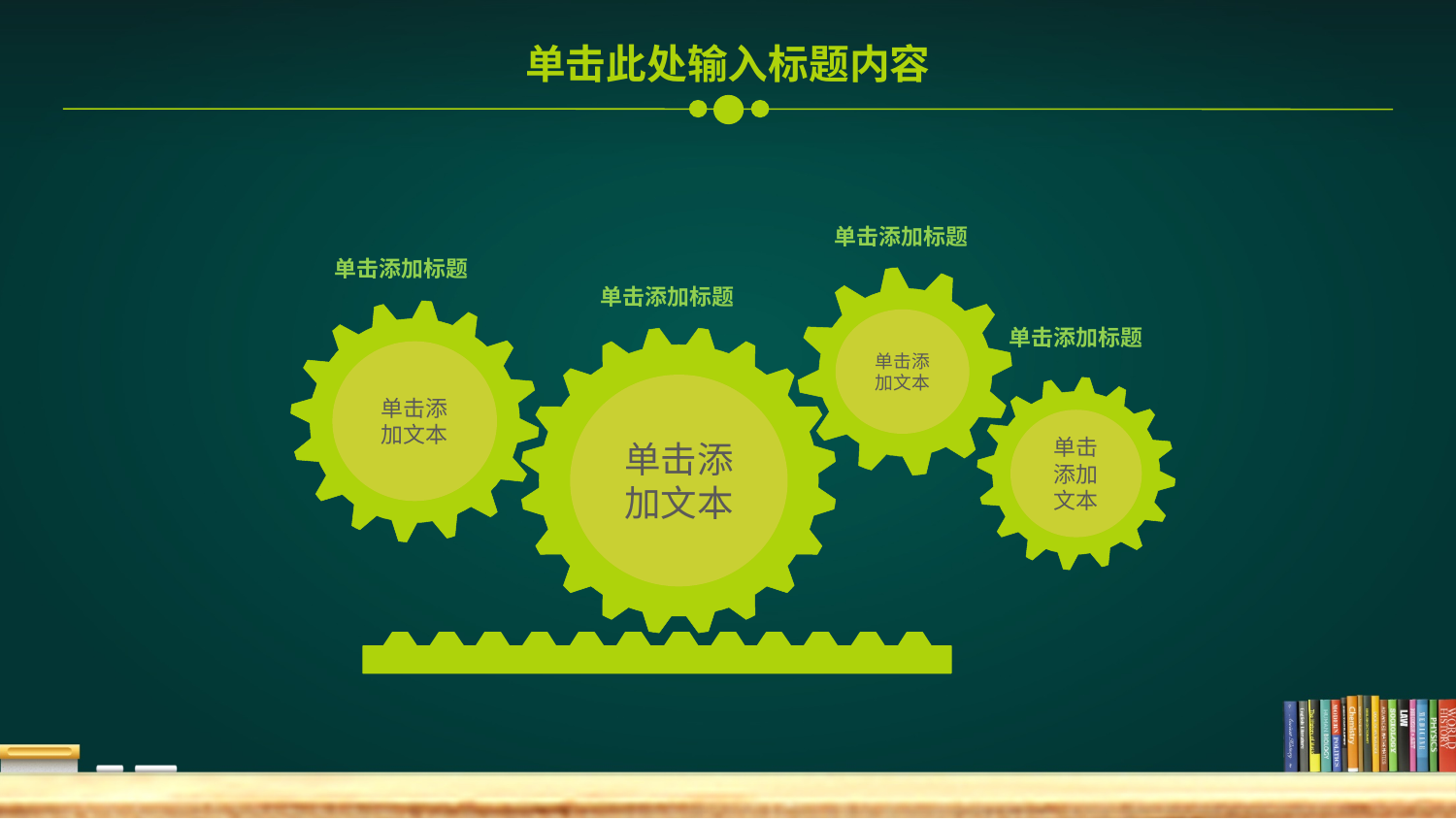

单击此处输入标题内容
单击添加标题
单击添加标题

单击添加文本
单击添加标题

单击添
加文本
单击添加标题

单击添
加文本

单击添加文本